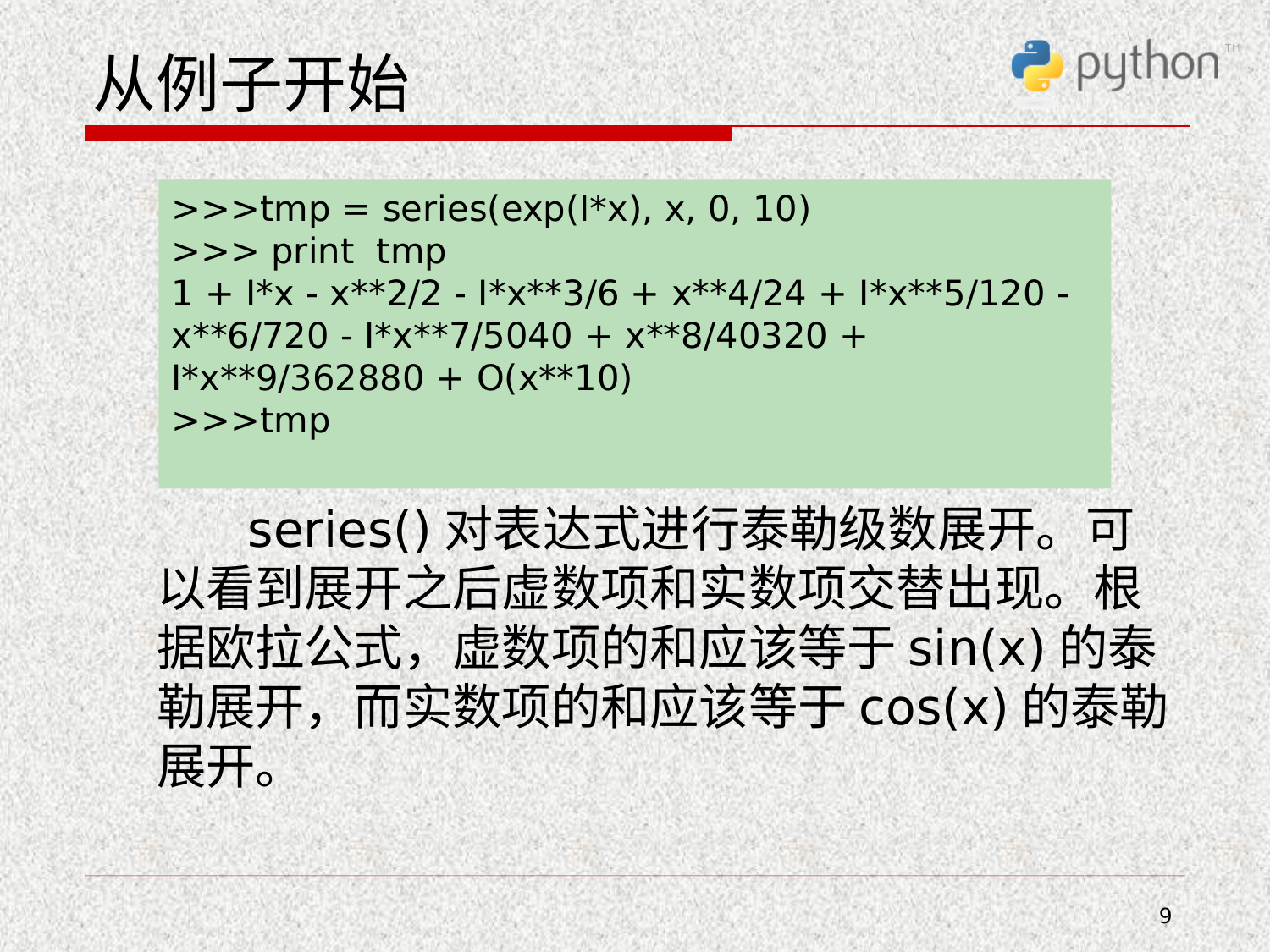

# 从例子开始

          series()对表达式进行泰勒级数展开。可以看到展开之后虚数项和实数项交替出现。根据欧拉公式，虚数项的和应该等于sin(x)的泰勒展开，而实数项的和应该等于cos(x)的泰勒展开。

>>>tmp = series(exp(I*x), x, 0, 10)
>>> print  tmp
1 + I*x - x**2/2 - I*x**3/6 + x**4/24 + I*x**5/120 - x**6/720 - I*x**7/5040 + x**8/40320 + I*x**9/362880 + O(x**10)
>>>tmp

9